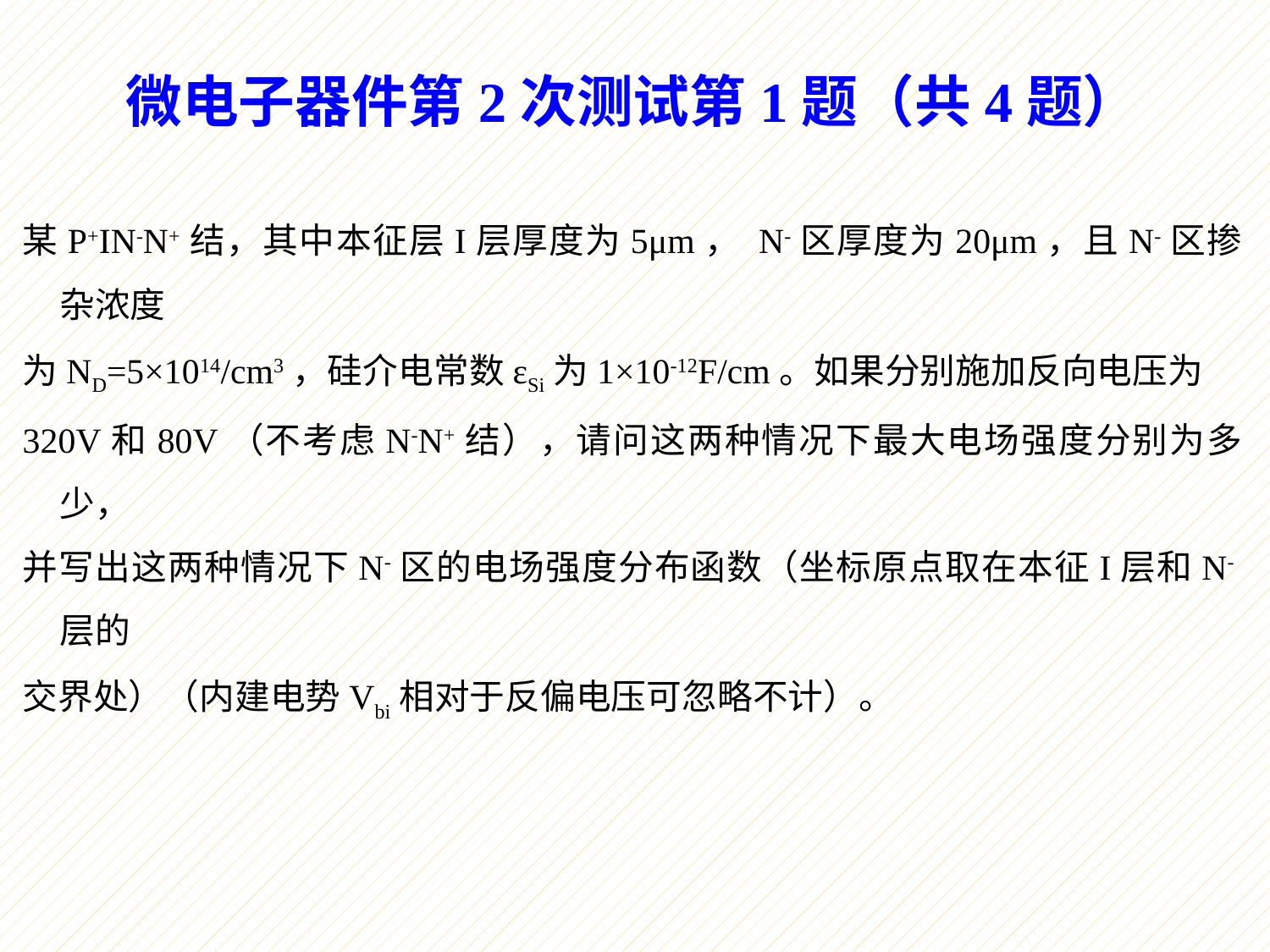

微电子器件第2次测试第1题（共4题）

某P+IN-N+结，其中本征层I层厚度为5μm， N-区厚度为20μm，且N-区掺杂浓度
为ND=5×1014/cm3，硅介电常数εSi为1×10-12F/cm。如果分别施加反向电压为
320V和80V（不考虑N-N+结），请问这两种情况下最大电场强度分别为多少，
并写出这两种情况下N-区的电场强度分布函数（坐标原点取在本征I层和N-层的
交界处）（内建电势Vbi相对于反偏电压可忽略不计）。